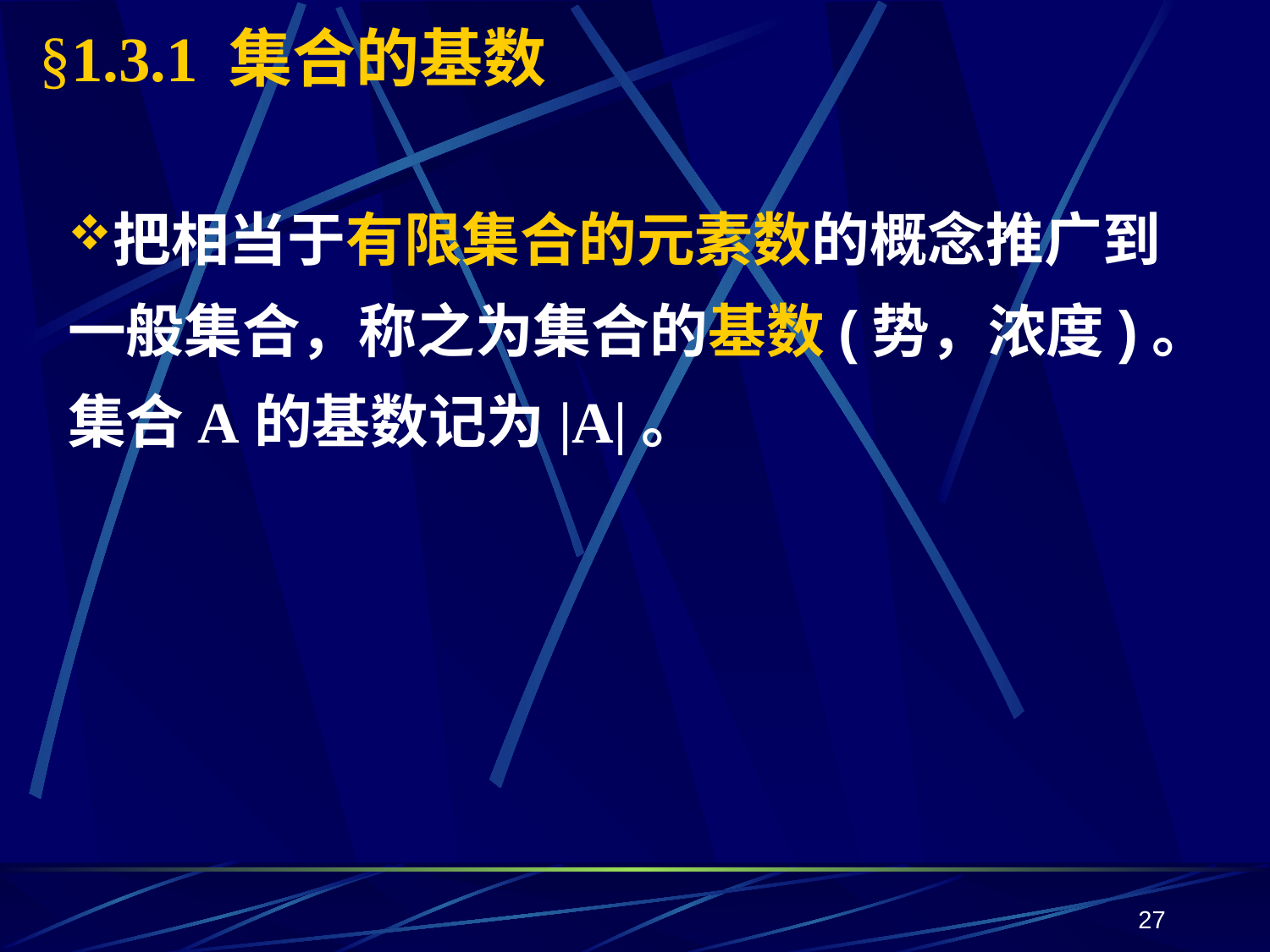

# §1.3.1 集合的基数
把相当于有限集合的元素数的概念推广到一般集合，称之为集合的基数(势，浓度)。集合A的基数记为|A|。

27